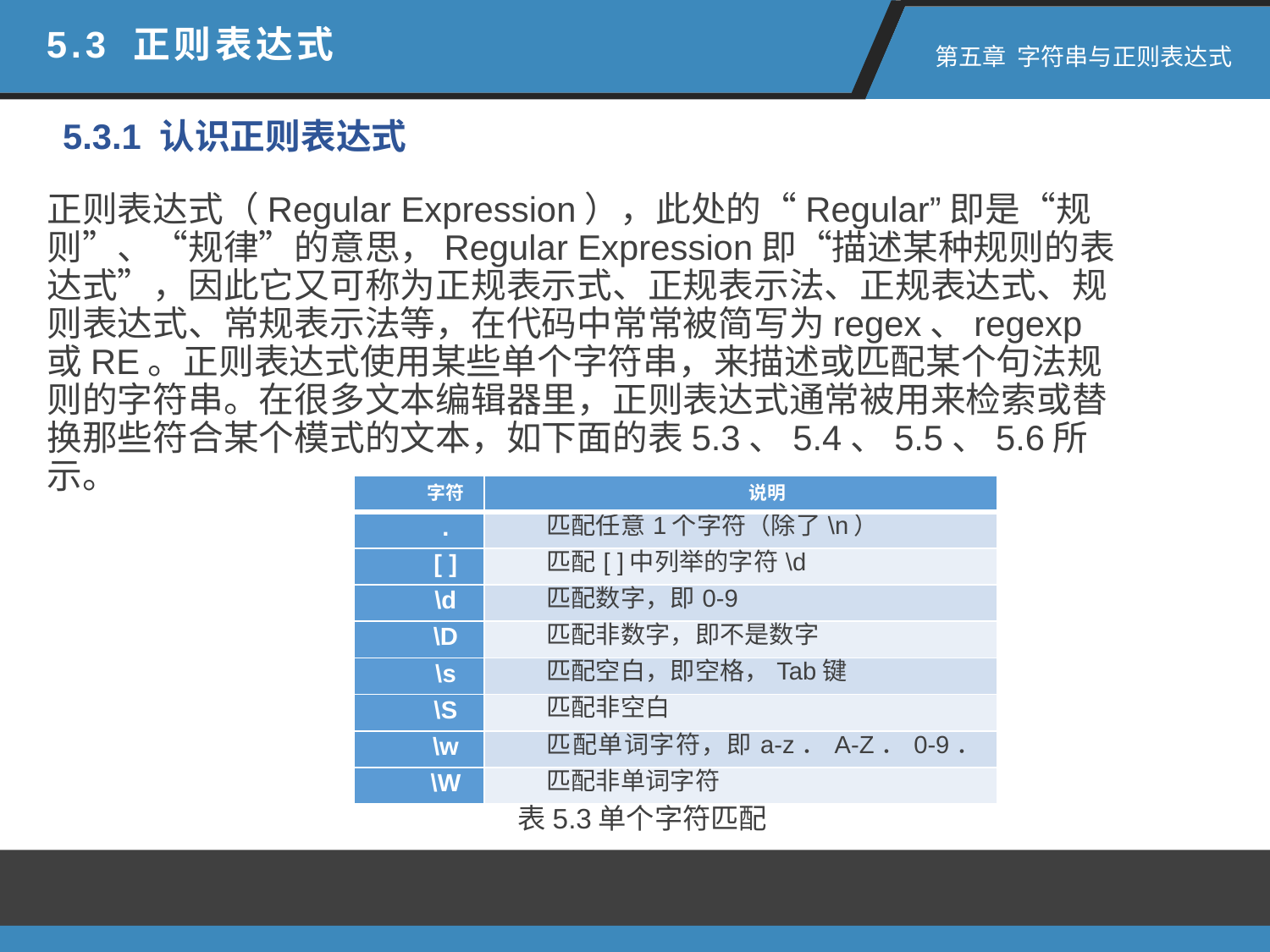

5.3 正则表达式
  第五章  字符串与正则表达式
5.3.1 认识正则表达式
正则表达式（Regular Expression），此处的“Regular”即是“规则”、“规律”的意思，Regular Expression即“描述某种规则的表达式”，因此它又可称为正规表示式、正规表示法、正规表达式、规则表达式、常规表示法等，在代码中常常被简写为regex、regexp或RE。正则表达式使用某些单个字符串，来描述或匹配某个句法规则的字符串。在很多文本编辑器里，正则表达式通常被用来检索或替换那些符合某个模式的文本，如下面的表5.3、5.4、5.5、5.6所示。

| 字符 | 说明 |
| --- | --- |
| . | 匹配任意1个字符（除了\n） |
| [ ] | 匹配[ ]中列举的字符\d |
| \d | 匹配数字，即0-9 |
| \D | 匹配非数字，即不是数字 |
| \s | 匹配空白，即空格，Tab键 |
| \S | 匹配非空白 |
| \w | 匹配单词字符，即a-z．A-Z．0-9．\_ |
| \W | 匹配非单词字符 |
表5.3单个字符匹配